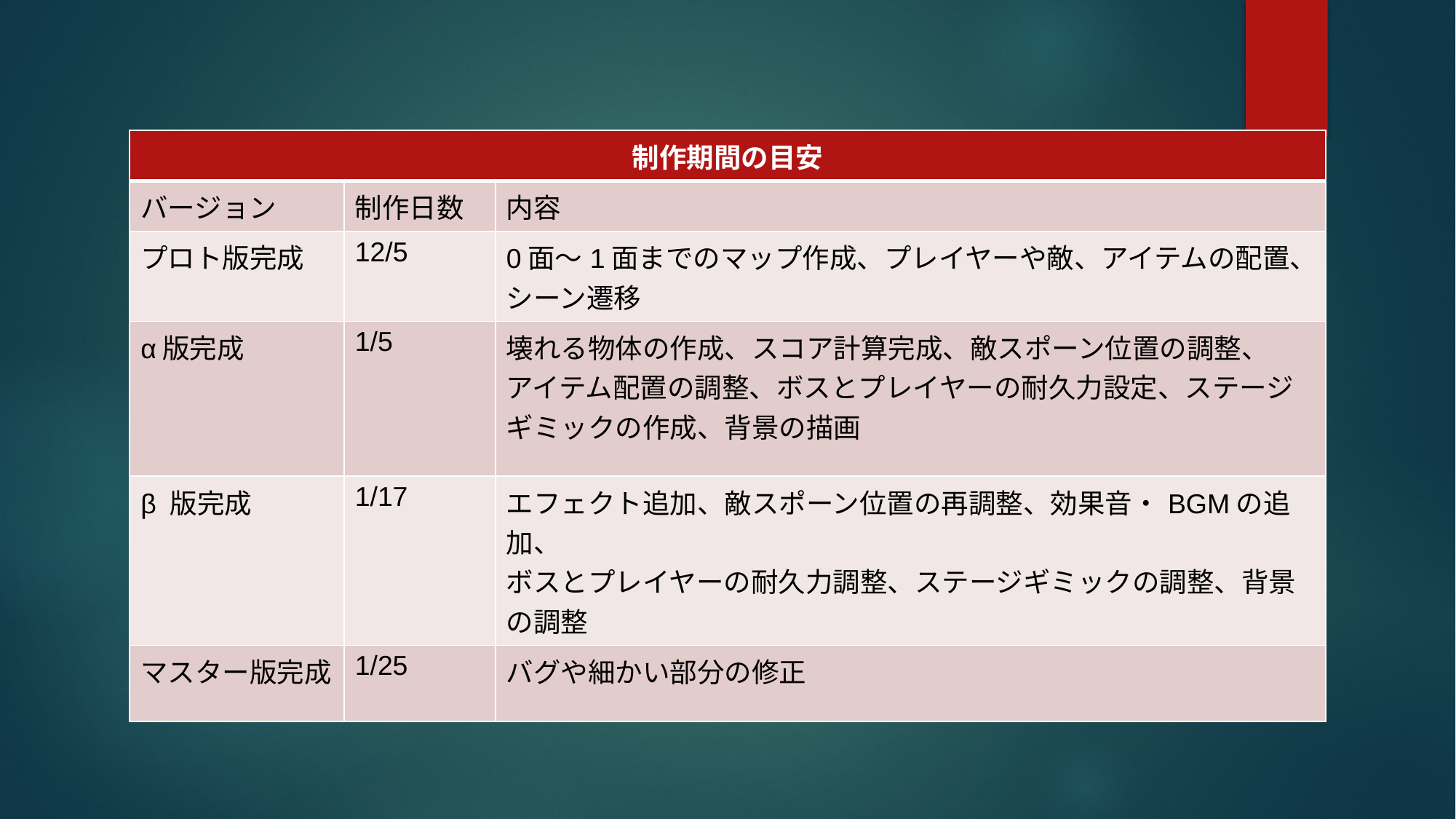

| 制作期間の目安 |  |  |
| --- | --- | --- |
| バージョン | 制作日数 | 内容 |
| プロト版完成 | 12/5 | 0面～1面までのマップ作成、プレイヤーや敵、アイテムの配置、シーン遷移 |
| α版完成 | 1/5 | 壊れる物体の作成、スコア計算完成、敵スポーン位置の調整、 アイテム配置の調整、ボスとプレイヤーの耐久力設定、ステージギミックの作成、背景の描画 |
| β 版完成 | 1/17 | エフェクト追加、敵スポーン位置の再調整、効果音・BGMの追加、 ボスとプレイヤーの耐久力調整、ステージギミックの調整、背景の調整 |
| マスター版完成 | 1/25 | バグや細かい部分の修正 |